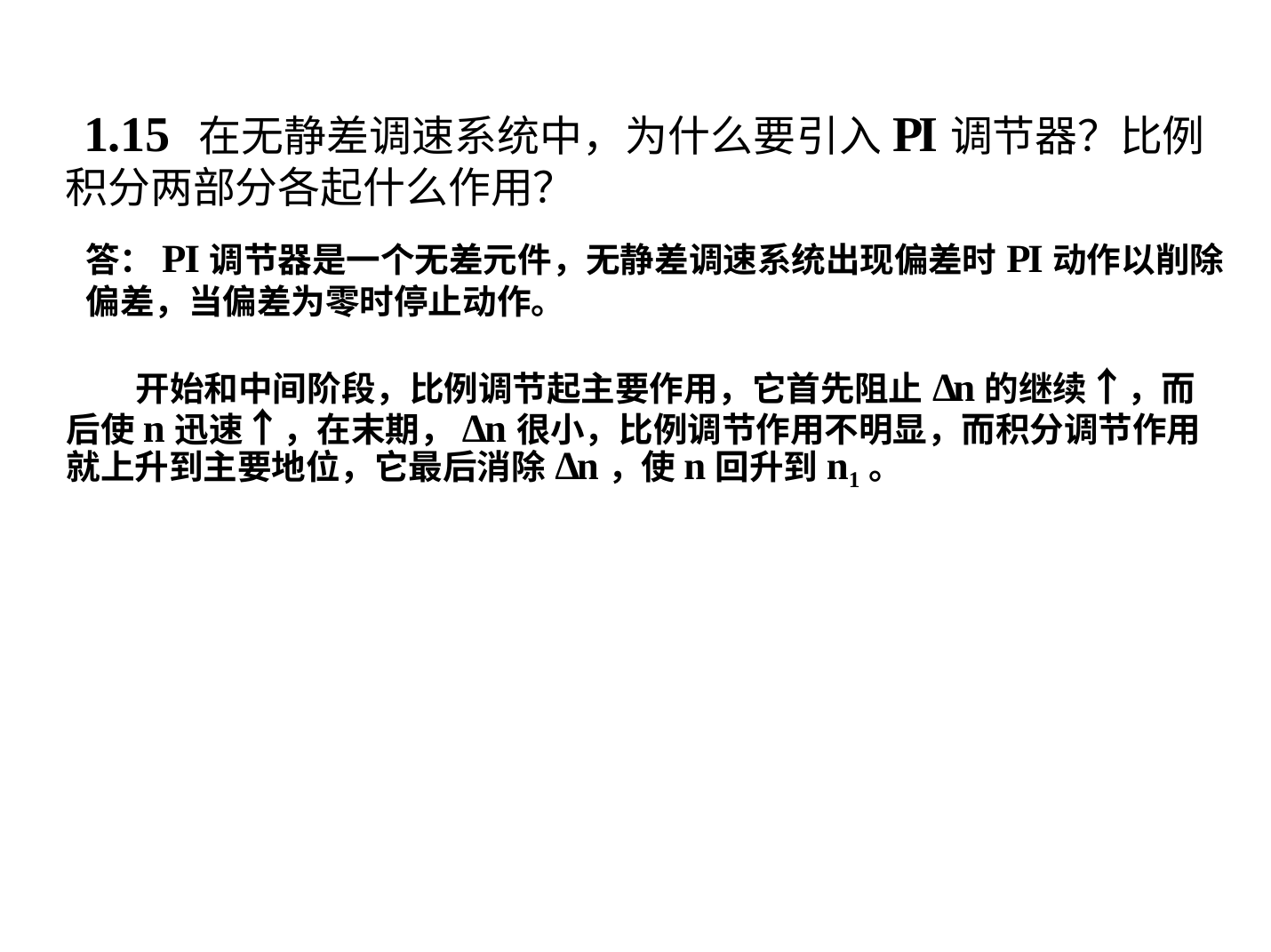

# 1.15	在无静差调速系统中，为什么要引入PI调节器？比例积分两部分各起什么作用？
答：PI调节器是一个无差元件，无静差调速系统出现偏差时PI动作以削除偏差，当偏差为零时停止动作。

开始和中间阶段，比例调节起主要作用，它首先阻止Δn的继续↑，而后使n迅速↑，在末期，Δn很小，比例调节作用不明显，而积分调节作用就上升到主要地位，它最后消除Δn，使n回升到n1。